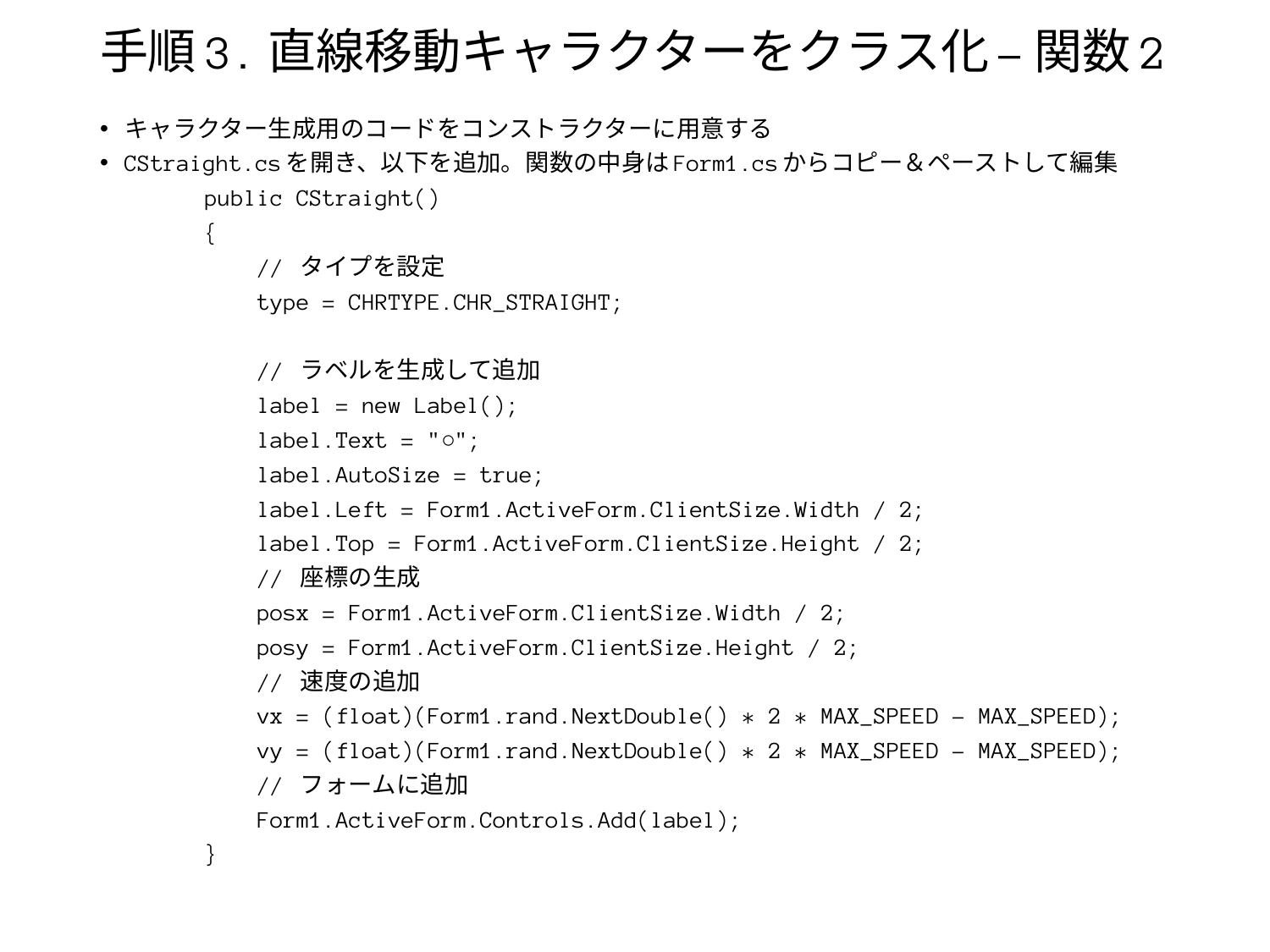

# 手順3.直線移動キャラクターをクラス化-関数2
キャラクター生成用のコードをコンストラクターに用意する
CStraight.csを開き、以下を追加。関数の中身はForm1.csからコピー＆ペーストして編集
        public CStraight()
        {
            // タイプを設定
            type = CHRTYPE.CHR_STRAIGHT;

            // ラベルを生成して追加
            label = new Label();
            label.Text = "○";
            label.AutoSize = true;
            label.Left = Form1.ActiveForm.ClientSize.Width / 2;
            label.Top = Form1.ActiveForm.ClientSize.Height / 2;
            // 座標の生成
            posx = Form1.ActiveForm.ClientSize.Width / 2;
            posy = Form1.ActiveForm.ClientSize.Height / 2;
            // 速度の追加
            vx = (float)(Form1.rand.NextDouble() * 2 * MAX_SPEED - MAX_SPEED);
            vy = (float)(Form1.rand.NextDouble() * 2 * MAX_SPEED - MAX_SPEED);
            // フォームに追加
            Form1.ActiveForm.Controls.Add(label);
        }